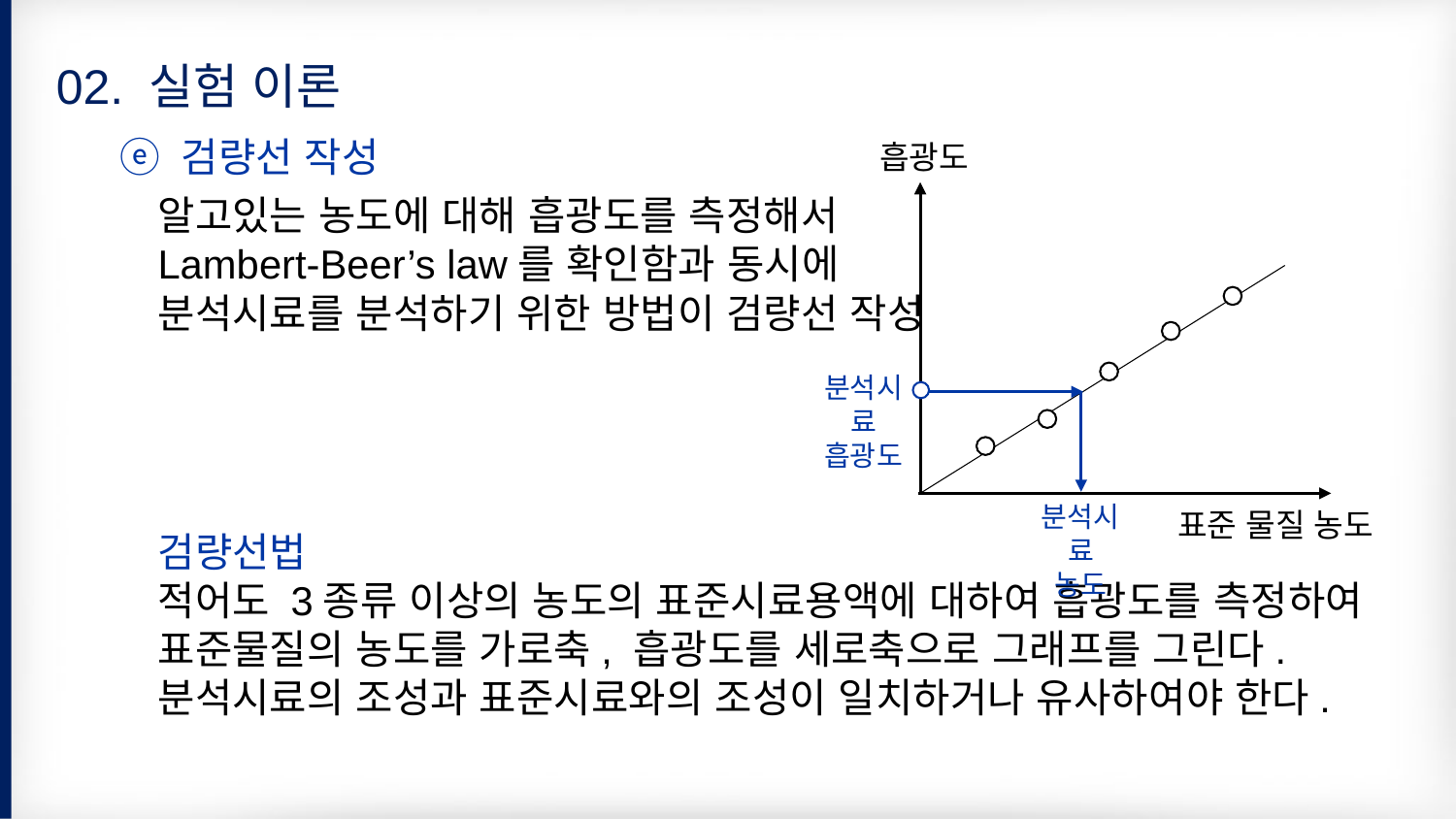

02. 실험 이론
ⓔ 검량선 작성
흡광도
알고있는 농도에 대해 흡광도를 측정해서
Lambert-Beer’s law를 확인함과 동시에
분석시료를 분석하기 위한 방법이 검량선 작성

분석시료
흡광도

분석시료
농도
표준 물질 농도
검량선법
적어도 3종류 이상의 농도의 표준시료용액에 대하여 흡광도를 측정하여
표준물질의 농도를 가로축, 흡광도를 세로축으로 그래프를 그린다.
분석시료의 조성과 표준시료와의 조성이 일치하거나 유사하여야 한다.